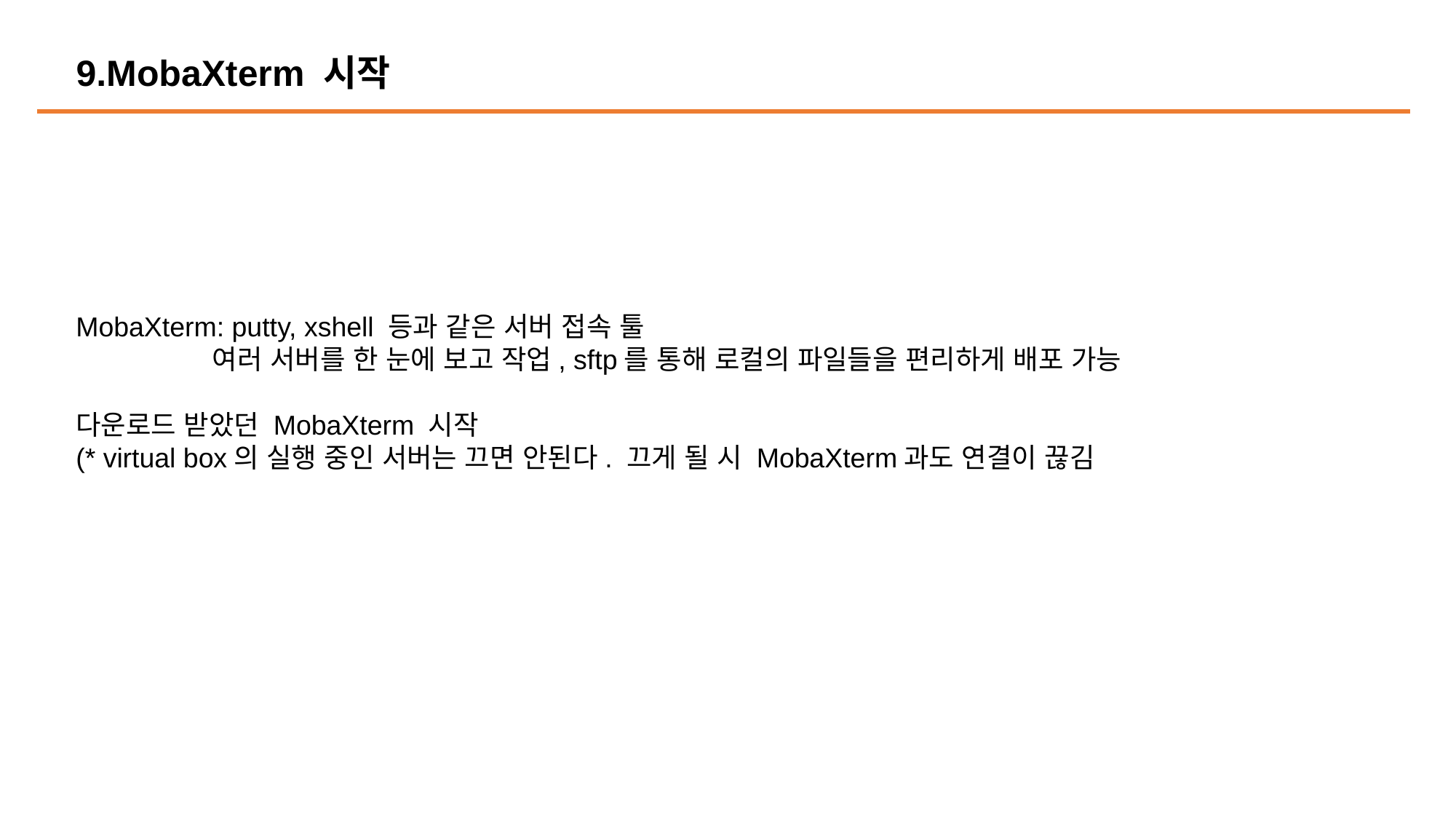

9.MobaXterm 시작
MobaXterm: putty, xshell 등과 같은 서버 접속 툴
                 여러 서버를 한 눈에 보고 작업, sftp를 통해 로컬의 파일들을 편리하게 배포 가능

다운로드 받았던 MobaXterm 시작
(* virtual box의 실행 중인 서버는 끄면 안된다. 끄게 될 시 MobaXterm과도 연결이 끊김